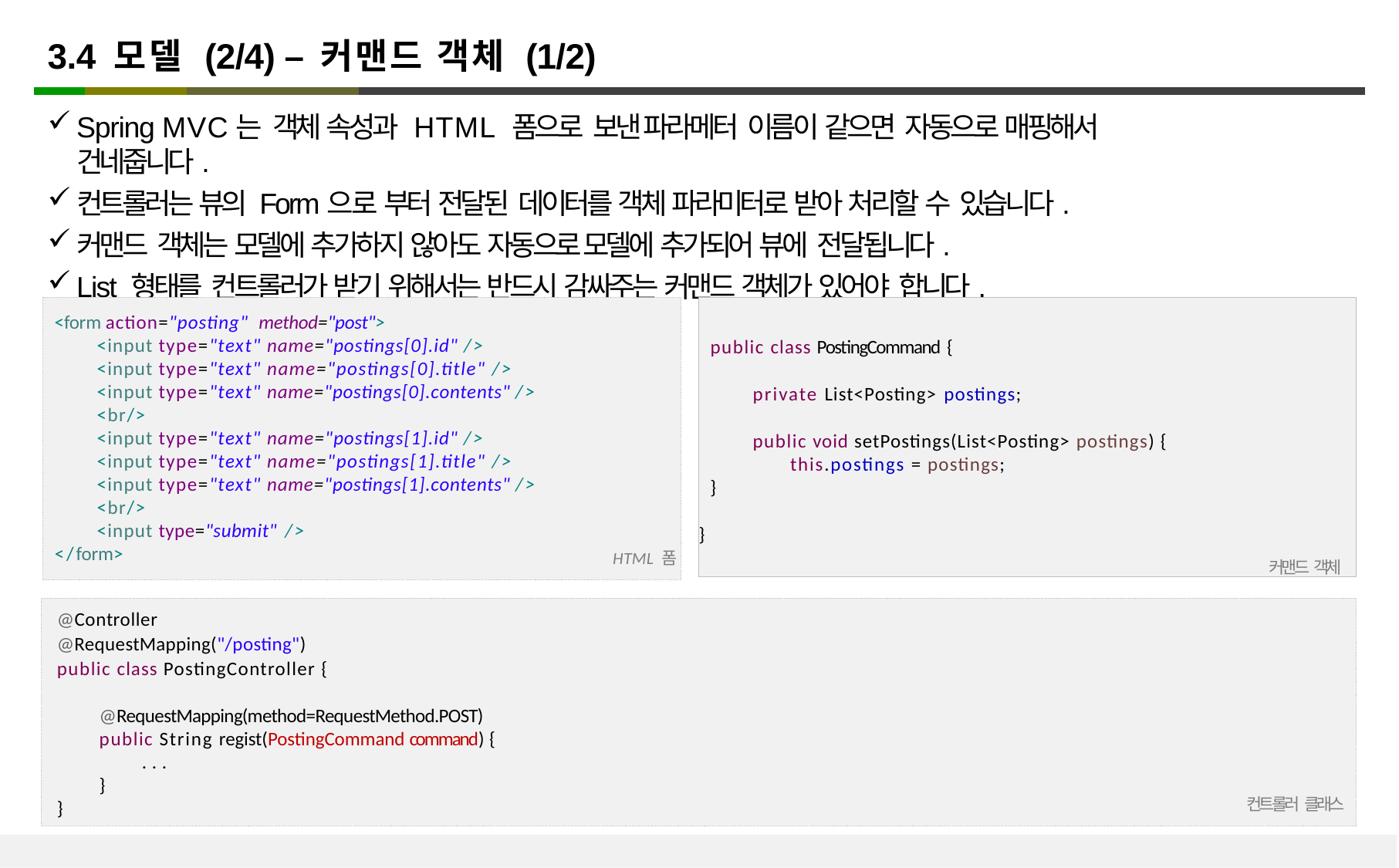

# 3.4 모델 (2/4) – 커맨드 객체 (1/2)
Spring MVC는 객체 속성과 HTML 폼으로  보낸 파라메터 이름이  같으면  자동으로 매핑해서 건네줍니다.
컨트롤러는 뷰의 Form으로 부터 전달된  데이터를 객체 파라미터로 받아 처리할 수 있습니다.
커맨드 객체는  모델에 추가하지 않아도  자동으로 모델에  추가되어 뷰에 전달됩니다.
List 형태를 컨트롤러가 받기 위해서는 반드시  감싸주는  커맨드  객체가  있어야 합니다.

public class PostingCommand {

private List<Posting> postings;

public void setPostings(List<Posting> postings) {
     this.postings = postings;
}

}
커맨드 객체
<form action="posting" method="post">
<input type="text" name="postings[0].id" />
<input type="text" name="postings[0].title" />
<input type="text" name="postings[0].contents" />
<br/>
<input type="text" name="postings[1].id" />
<input type="text" name="postings[1].title" />
<input type="text" name="postings[1].contents" />
<br/>
<input type="submit" />
</form>
HTML 폼

@Controller
@RequestMapping("/posting")
public class PostingController {

@RequestMapping(method=RequestMethod.POST)
public String regist(PostingCommand command) {
...
}
}
컨트롤러 클래스